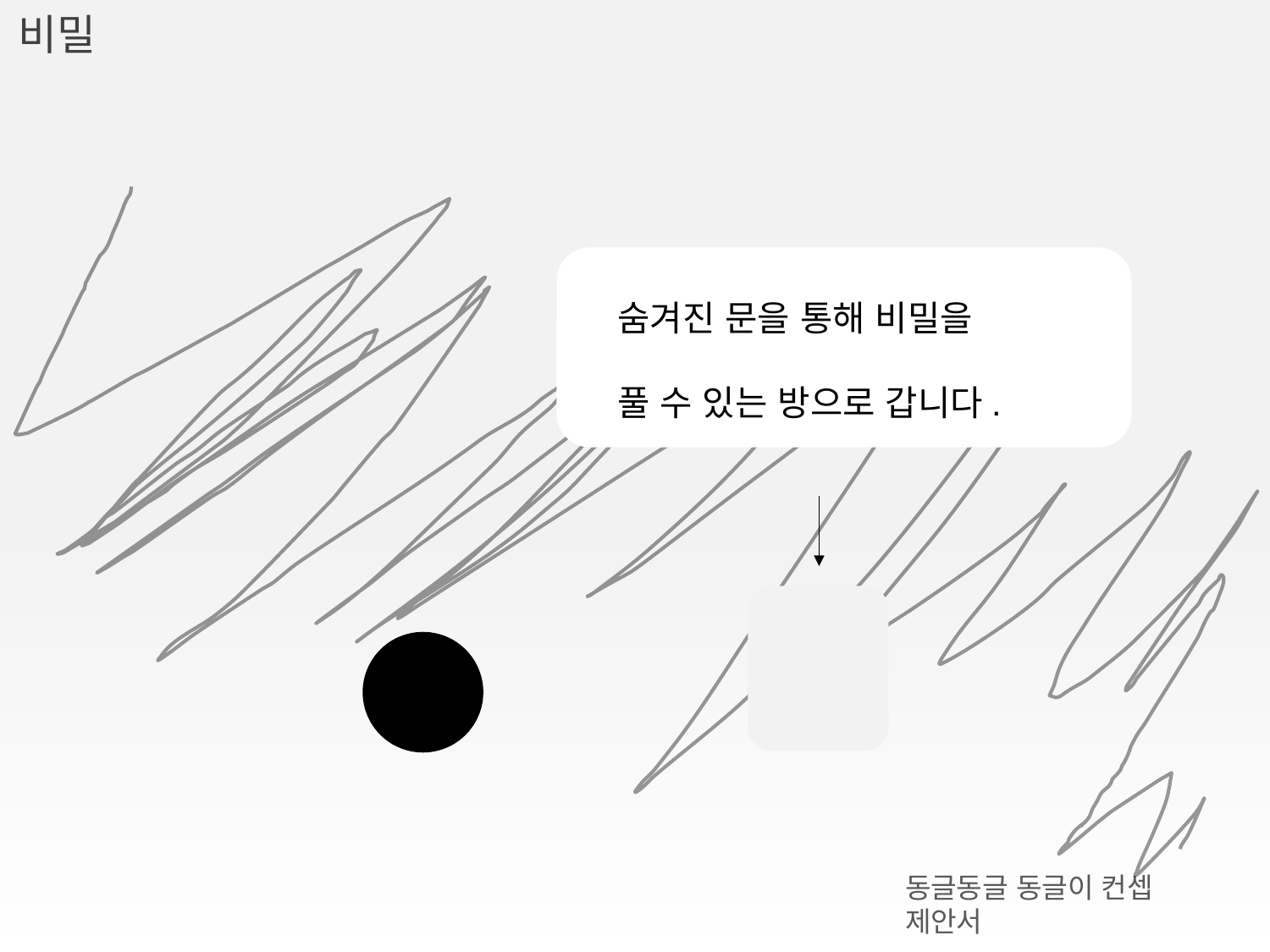

비밀

숨겨진 문을 통해 비밀을
풀 수 있는 방으로 갑니다.

동글동글 동글이 컨셉 제안서